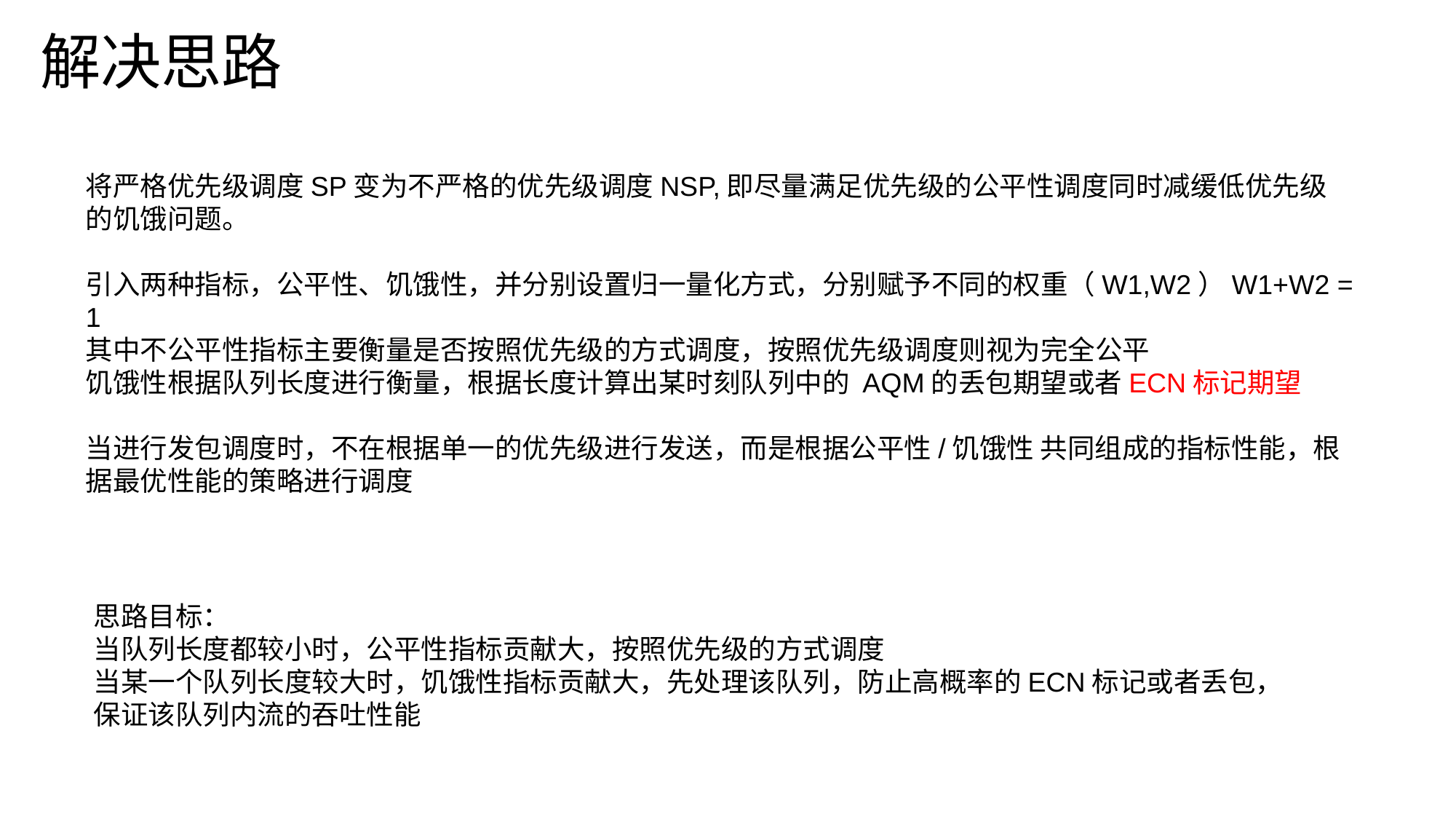

解决思路
将严格优先级调度SP变为不严格的优先级调度NSP,即尽量满足优先级的公平性调度同时减缓低优先级的饥饿问题。

引入两种指标，公平性、饥饿性，并分别设置归一量化方式，分别赋予不同的权重（W1,W2）W1+W2 = 1
其中不公平性指标主要衡量是否按照优先级的方式调度，按照优先级调度则视为完全公平
饥饿性根据队列长度进行衡量，根据长度计算出某时刻队列中的 AQM的丢包期望或者ECN标记期望

当进行发包调度时，不在根据单一的优先级进行发送，而是根据公平性/饥饿性 共同组成的指标性能，根据最优性能的策略进行调度
思路目标：
当队列长度都较小时，公平性指标贡献大，按照优先级的方式调度
当某一个队列长度较大时，饥饿性指标贡献大，先处理该队列，防止高概率的ECN标记或者丢包，保证该队列内流的吞吐性能